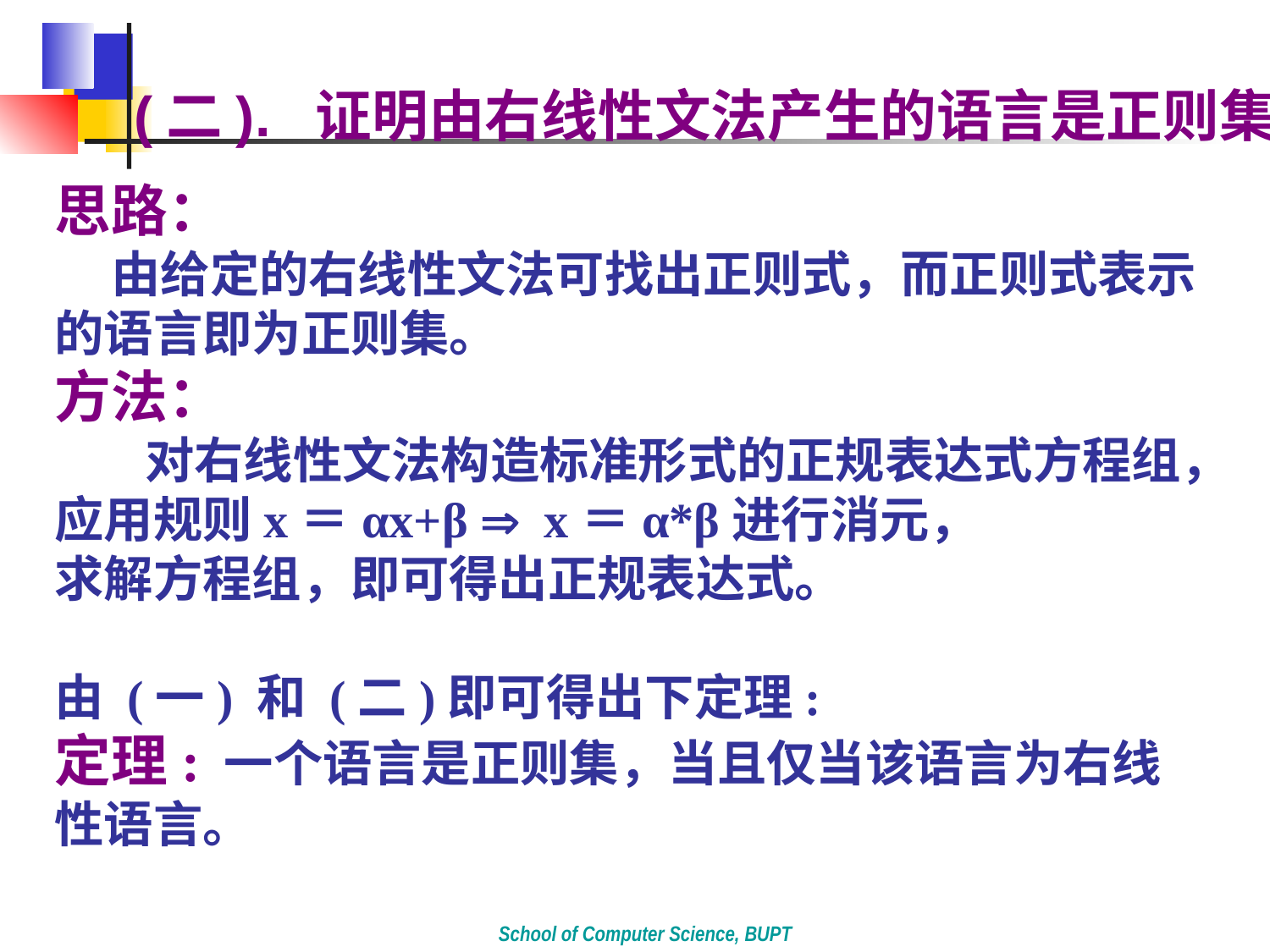

(二).  证明由右线性文法产生的语言是正则集
思路：
    由给定的右线性文法可找出正则式，而正则式表示的语言即为正则集。
方法：
       对右线性文法构造标准形式的正规表达式方程组，
应用规则x＝αx+β ⇒  x＝α*β进行消元，
求解方程组，即可得出正规表达式。

由 (一) 和 (二)即可得出下定理:
定理: 一个语言是正则集，当且仅当该语言为右线性语言。

School of Computer Science, BUPT
9